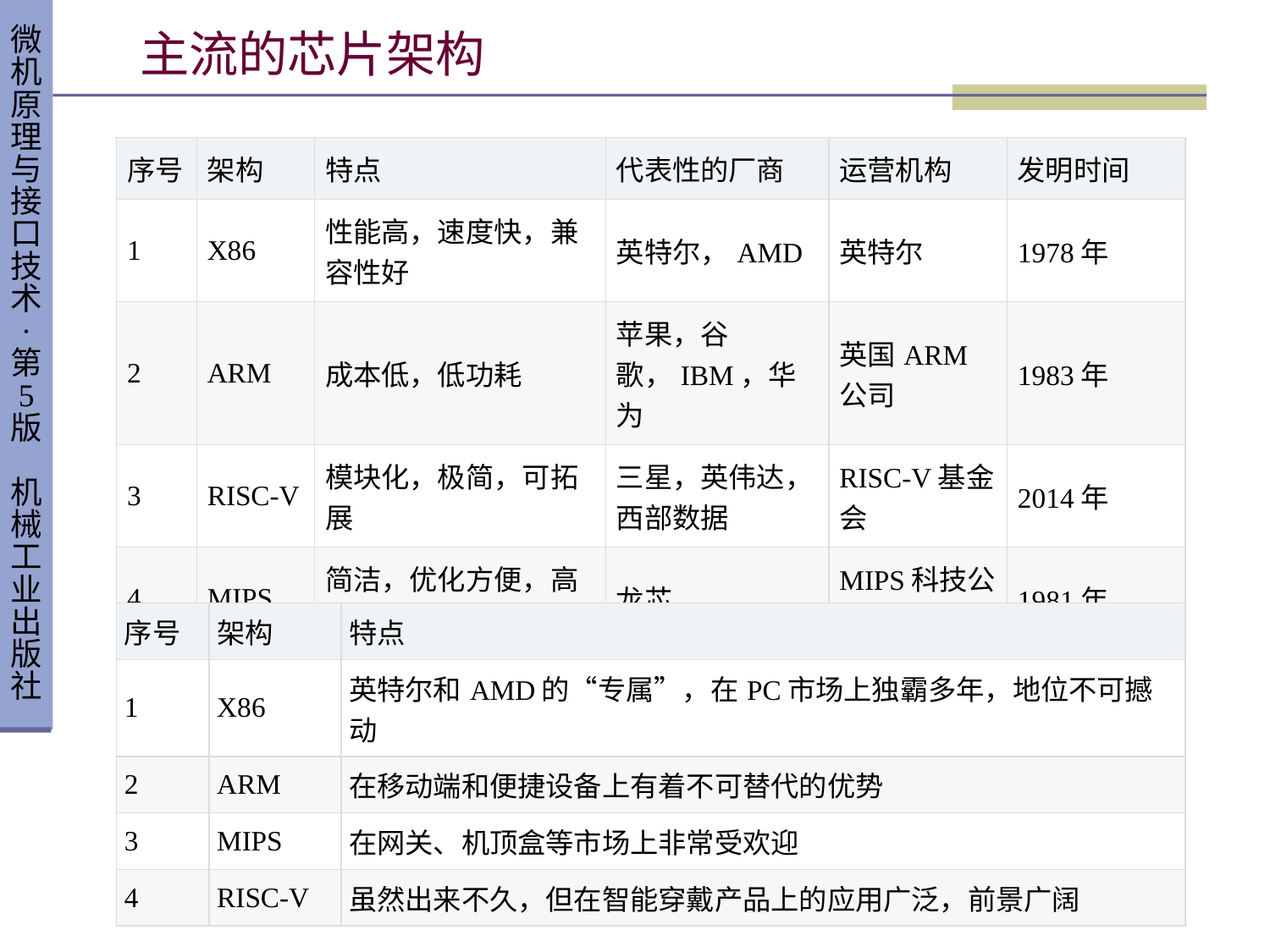

# 主流的芯片架构
| 序号 | 架构 | 特点 | 代表性的厂商 | 运营机构 | 发明时间 |
| --- | --- | --- | --- | --- | --- |
| 1 | X86 | 性能高，速度快，兼容性好 | 英特尔，AMD | 英特尔 | 1978年 |
| 2 | ARM | 成本低，低功耗 | 苹果，谷歌，IBM，华为 | 英国ARM公司 | 1983年 |
| 3 | RISC-V | 模块化，极简，可拓展 | 三星，英伟达，西部数据 | RISC-V基金会 | 2014年 |
| 4 | MIPS | 简洁，优化方便，高拓展性 | 龙芯 | MIPS科技公司 | 1981年 |
| 序号 | 架构 | 特点 |
| --- | --- | --- |
| 1 | X86 | 英特尔和AMD的“专属”，在PC市场上独霸多年，地位不可撼动 |
| 2 | ARM | 在移动端和便捷设备上有着不可替代的优势 |
| 3 | MIPS | 在网关、机顶盒等市场上非常受欢迎 |
| 4 | RISC-V | 虽然出来不久，但在智能穿戴产品上的应用广泛，前景广阔 |